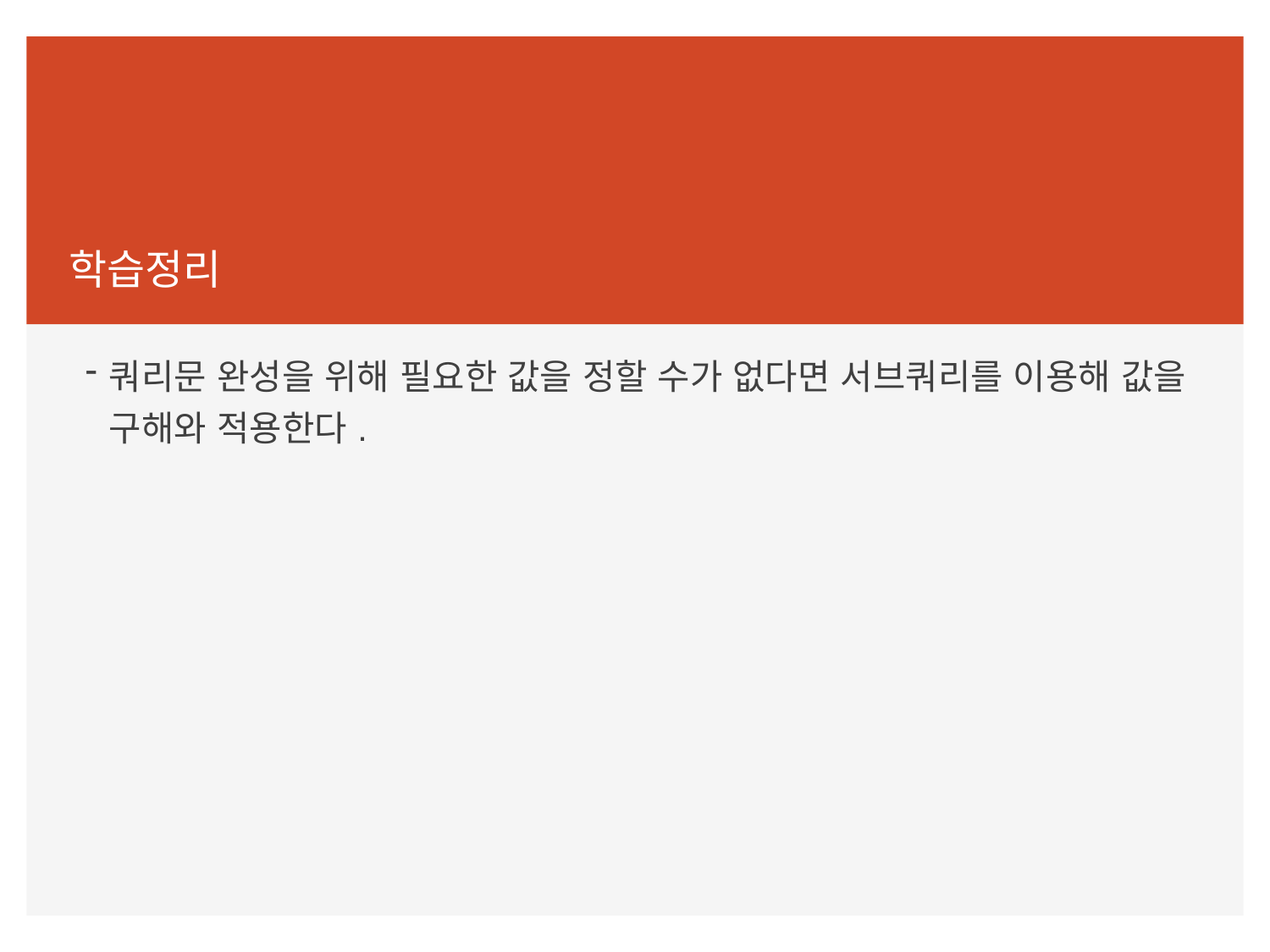

학습정리
쿼리문 완성을 위해 필요한 값을 정할 수가 없다면 서브쿼리를 이용해 값을 구해와 적용한다.